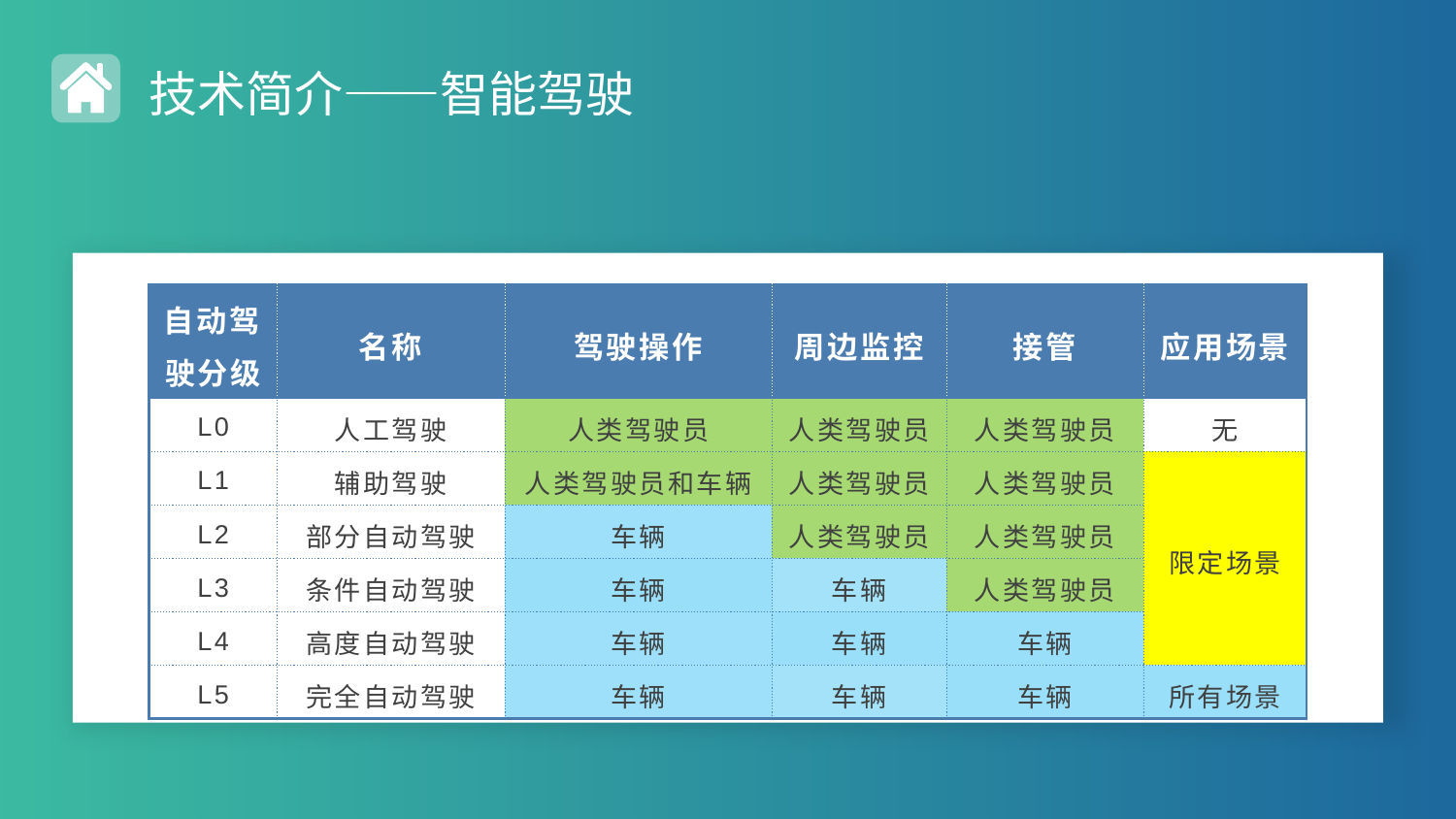

技术简介——智能驾驶

| 自动驾驶分级 | 名称 | 驾驶操作 | 周边监控 | 接管 | 应用场景 |
| --- | --- | --- | --- | --- | --- |
| L0 | 人工驾驶 | 人类驾驶员 | 人类驾驶员 | 人类驾驶员 | 无 |
| L1 | 辅助驾驶 | 人类驾驶员和车辆 | 人类驾驶员 | 人类驾驶员 | 限定场景 |
| L2 | 部分自动驾驶 | 车辆 | 人类驾驶员 | 人类驾驶员 |  |
| L3 | 条件自动驾驶 | 车辆 | 车辆 | 人类驾驶员 |  |
| L4 | 高度自动驾驶 | 车辆 | 车辆 | 车辆 |  |
| L5 | 完全自动驾驶 | 车辆 | 车辆 | 车辆 | 所有场景 |